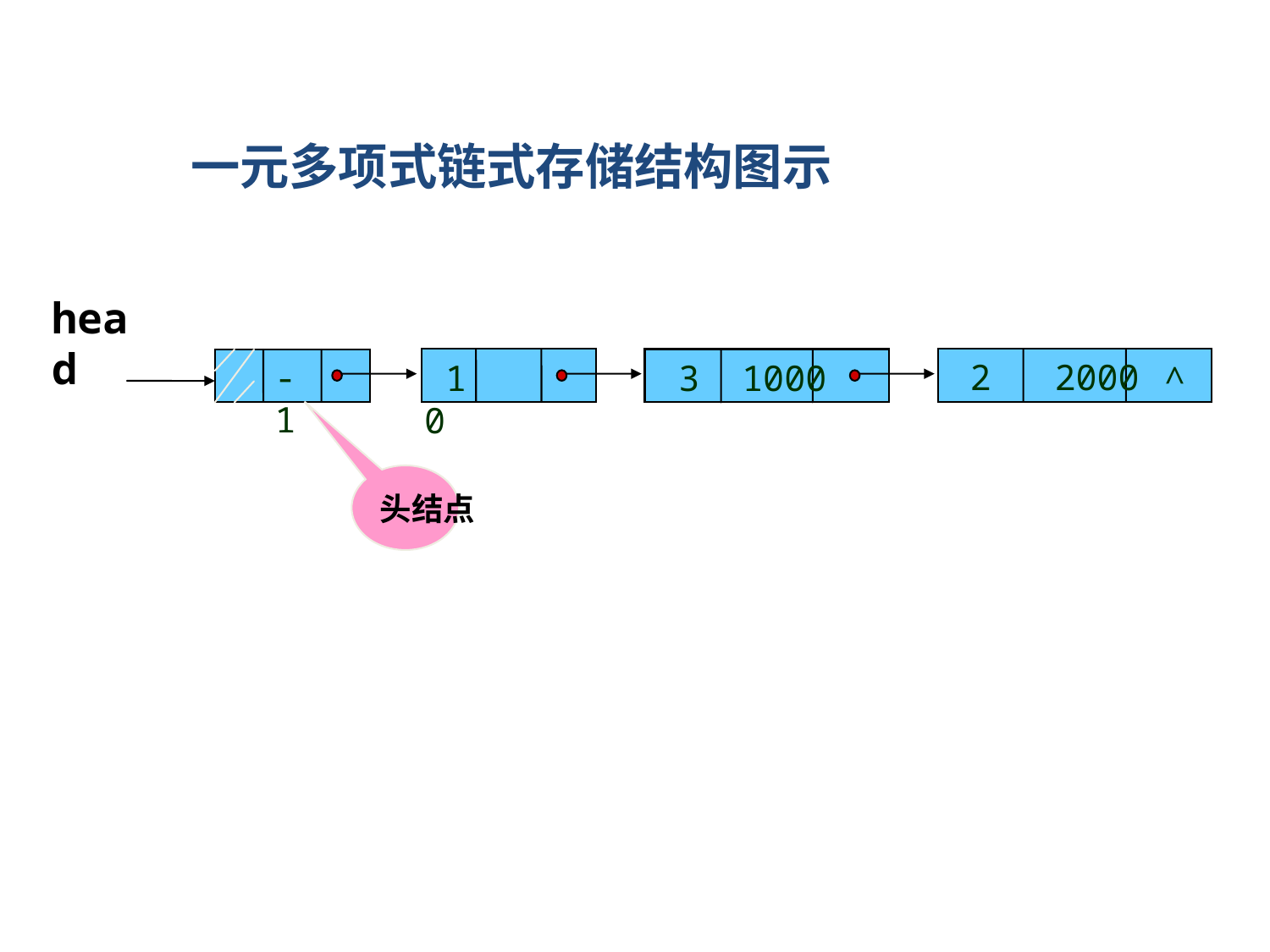

一元多项式链式存储结构图示
head
-1

 3  1000

2   2000
∧
 1  0

头结点